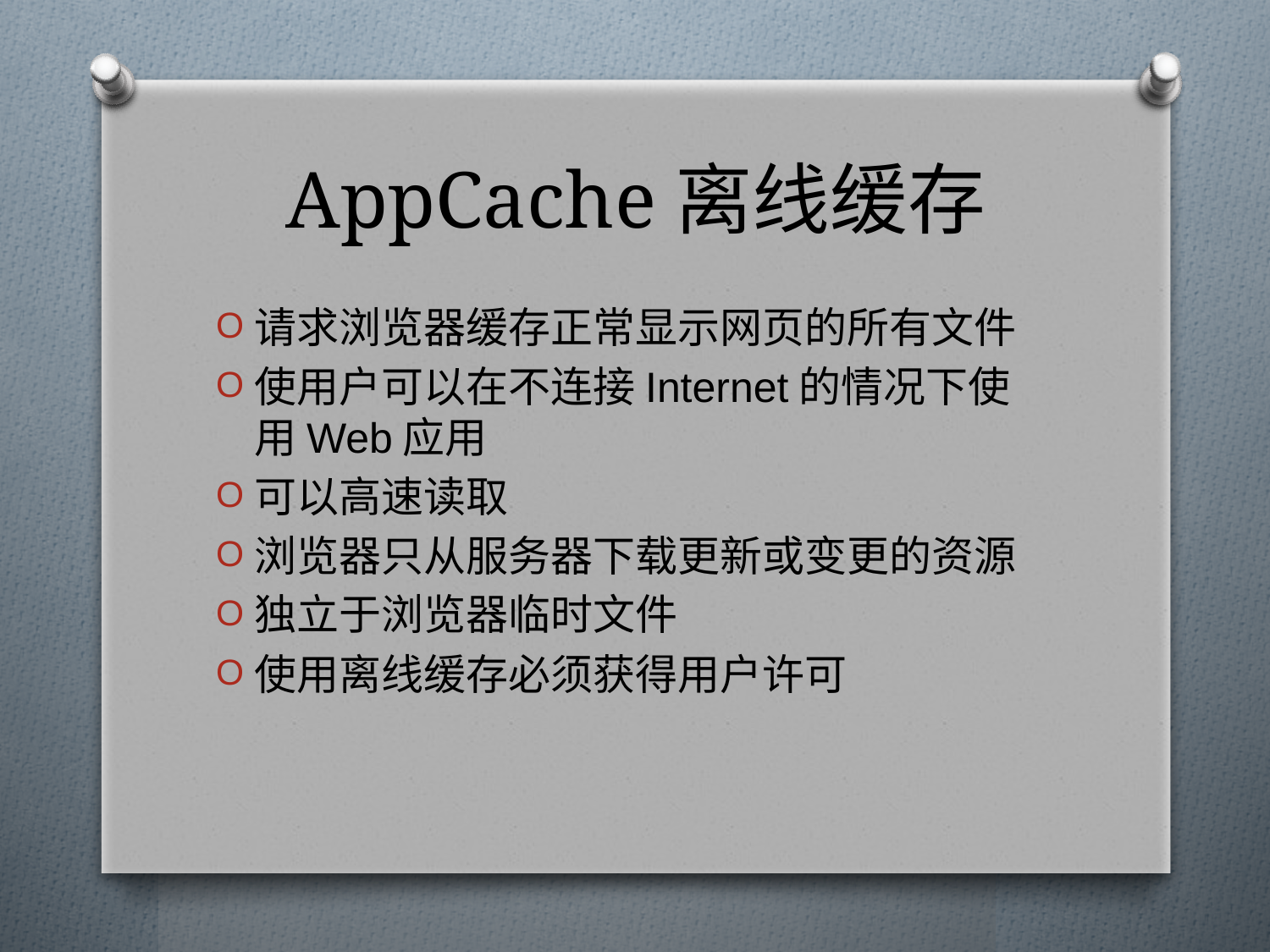

# AppCache离线缓存
请求浏览器缓存正常显示网页的所有文件
使用户可以在不连接Internet的情况下使用Web应用
可以高速读取
浏览器只从服务器下载更新或变更的资源
独立于浏览器临时文件
使用离线缓存必须获得用户许可